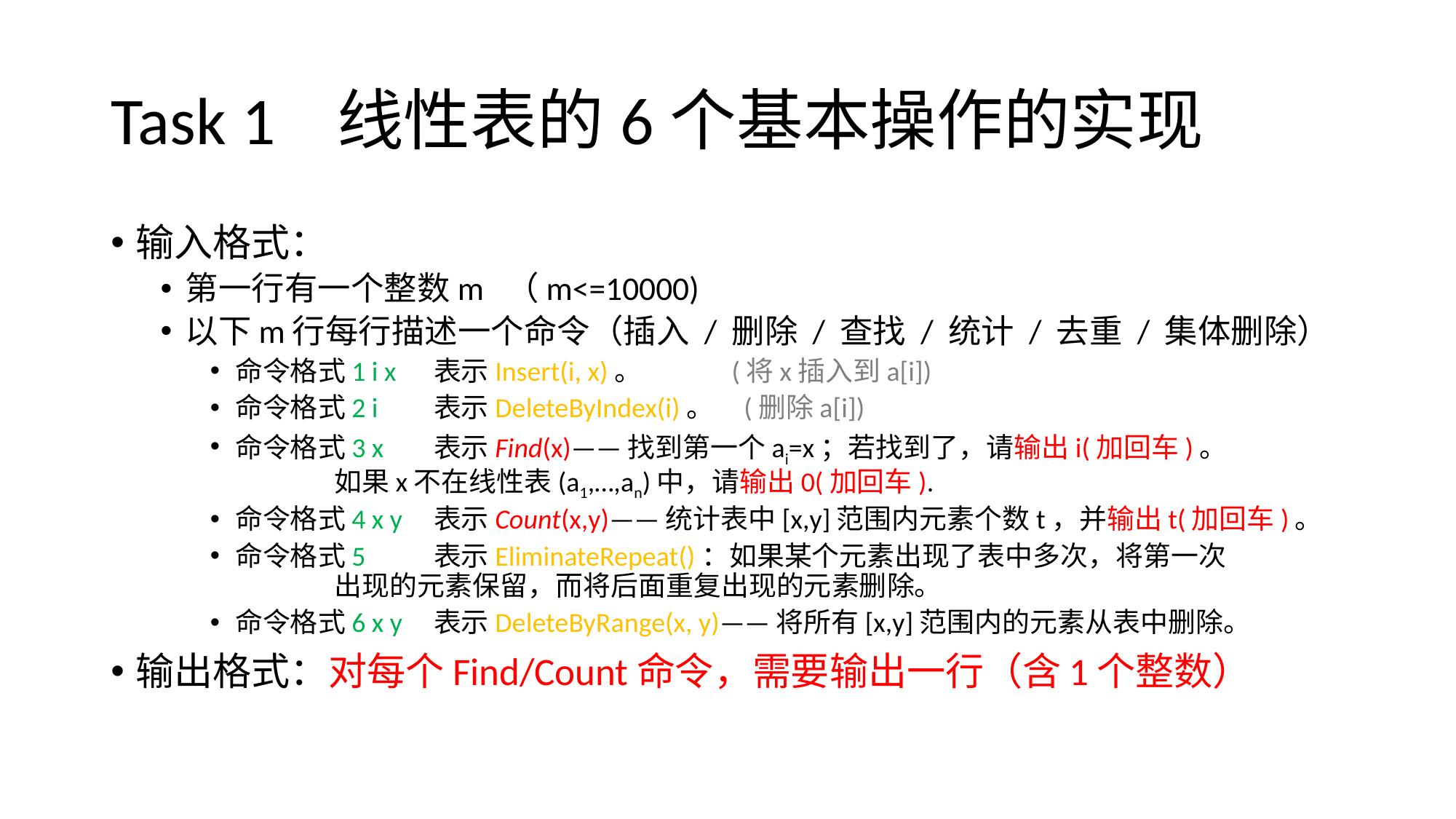

# Task 1   线性表的6个基本操作的实现
输入格式：
第一行有一个整数m  （m<=10000)
以下m行每行描述一个命令（插入 / 删除 / 查找 / 统计 / 去重 / 集体删除）
命令格式1 i x 	表示Insert(i, x)。		(将x插入到a[i])
命令格式2 i 	表示DeleteByIndex(i)。 	 (删除a[i])
命令格式3 x	表示Find(x)——找到第一个ai=x；若找到了，请输出i(加回车)。
				如果x不在线性表(a1,…,an)中，请输出0(加回车).
命令格式4 x y	表示Count(x,y)——统计表中[x,y]范围内元素个数t，并输出t(加回车)。
命令格式5	表示EliminateRepeat()：如果某个元素出现了表中多次，将第一次
 			出现的元素保留，而将后面重复出现的元素删除。
命令格式6 x y	表示DeleteByRange(x, y)——将所有[x,y]范围内的元素从表中删除。
输出格式：对每个Find/Count命令，需要输出一行（含1个整数）